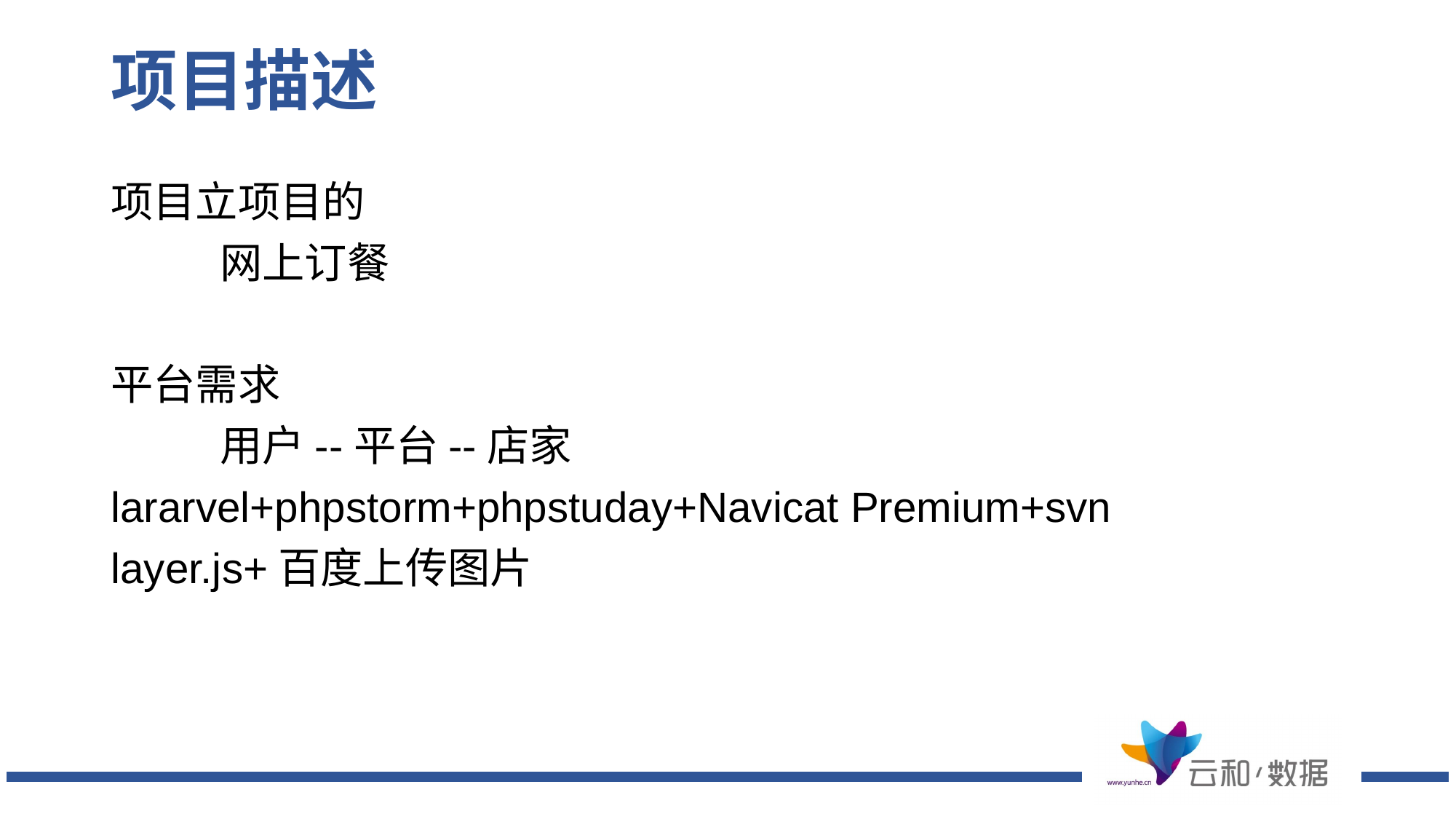

# 项目描述
项目立项目的
	网上订餐

平台需求
	用户--平台--店家
lararvel+phpstorm+phpstuday+Navicat Premium+svn
layer.js+百度上传图片